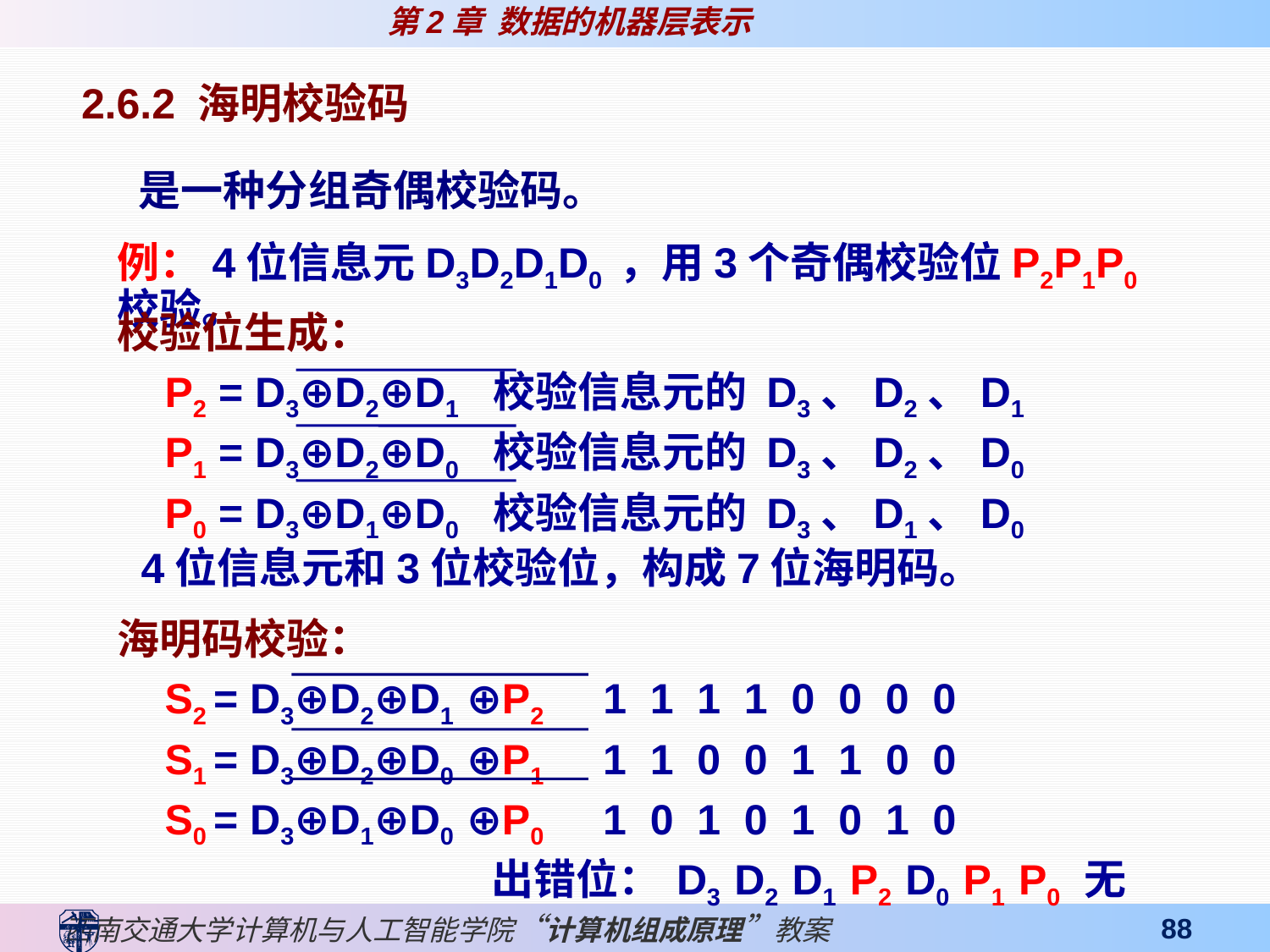

2.6.2 海明校验码
     是一种分组奇偶校验码。
例：4位信息元D3D2D1D0 ，用3个奇偶校验位P2P1P0校验。
校验位生成：
    P2 = D3⊕D2⊕D1  校验信息元的 D3、D2、D1
    P1 = D3⊕D2⊕D0  校验信息元的 D3、D2、D0
    P0 = D3⊕D1⊕D0  校验信息元的 D3、D1、D0
  4位信息元和3位校验位，构成7位海明码。

海明码校验：
    S2 = D3⊕D2⊕D1 ⊕P2     1  1  1  1  0  0  0  0
    S1 = D3⊕D2⊕D0 ⊕P1     1  1  0  0  1  1  0  0
    S0 = D3⊕D1⊕D0 ⊕P0     1  0  1  0  1  0  1  0
出错位： D3  D2  D1  P2  D0  P1  P0  无